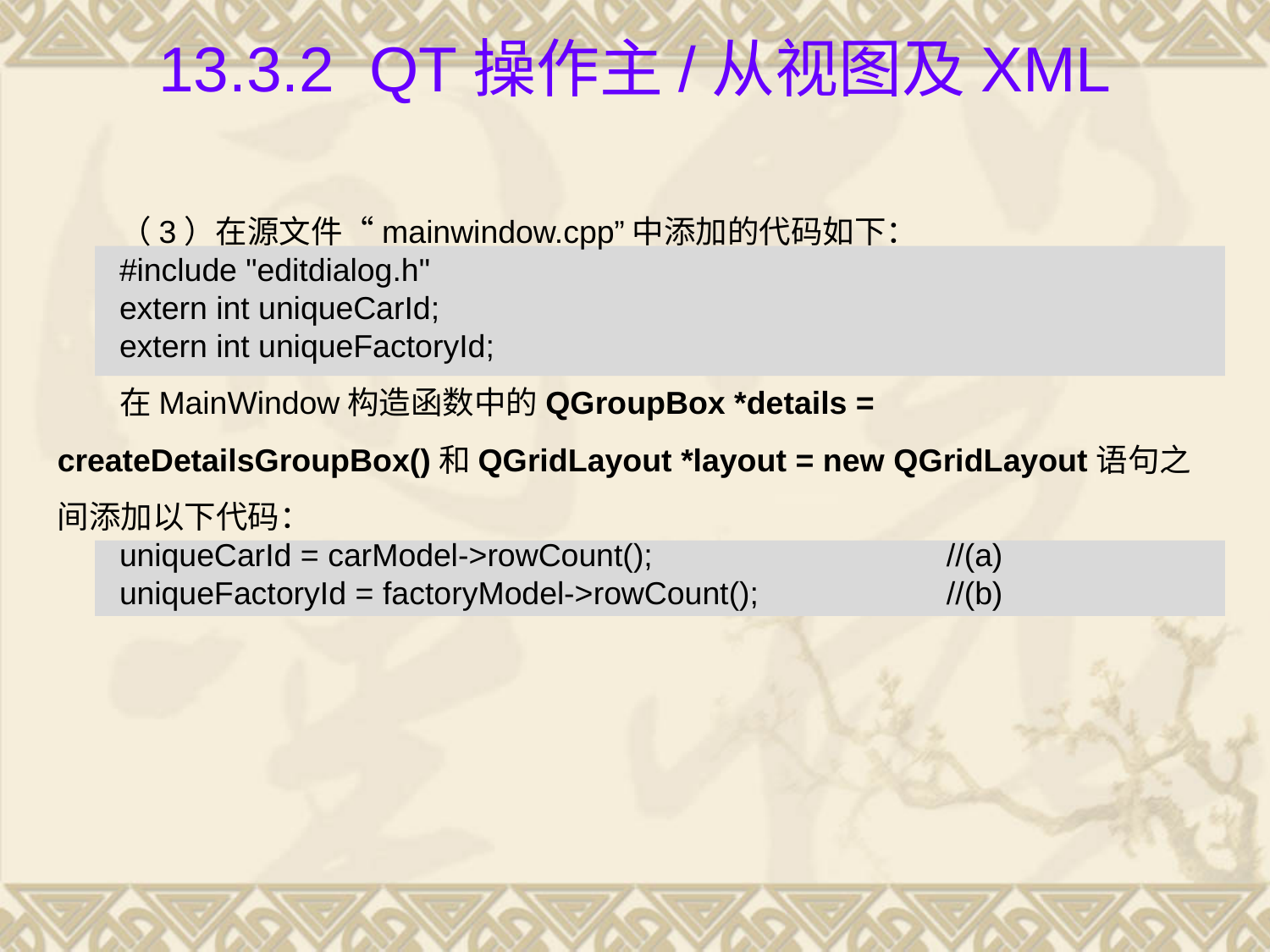

# 13.3.2  Qt操作主/从视图及XML
（3）在源文件“mainwindow.cpp”中添加的代码如下：
#include "editdialog.h"
extern int uniqueCarId;
extern int uniqueFactoryId;
在MainWindow构造函数中的QGroupBox *details = createDetailsGroupBox()和QGridLayout *layout = new QGridLayout语句之间添加以下代码：
uniqueCarId = carModel->rowCount();			//(a)
uniqueFactoryId = factoryModel->rowCount();		//(b)